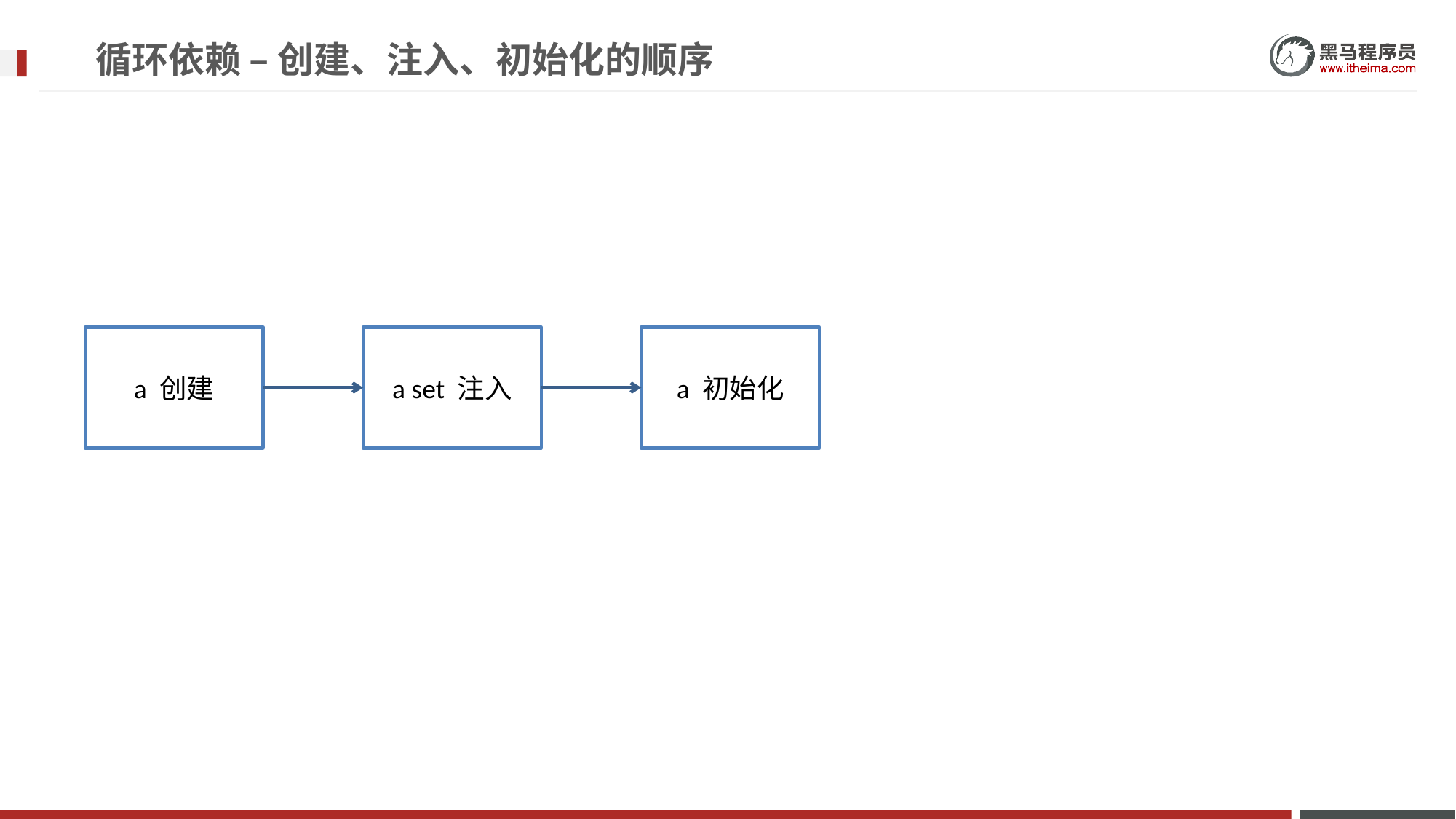

# 循环依赖 – 创建、注入、初始化的顺序
a 创建
a set 注入
a 初始化